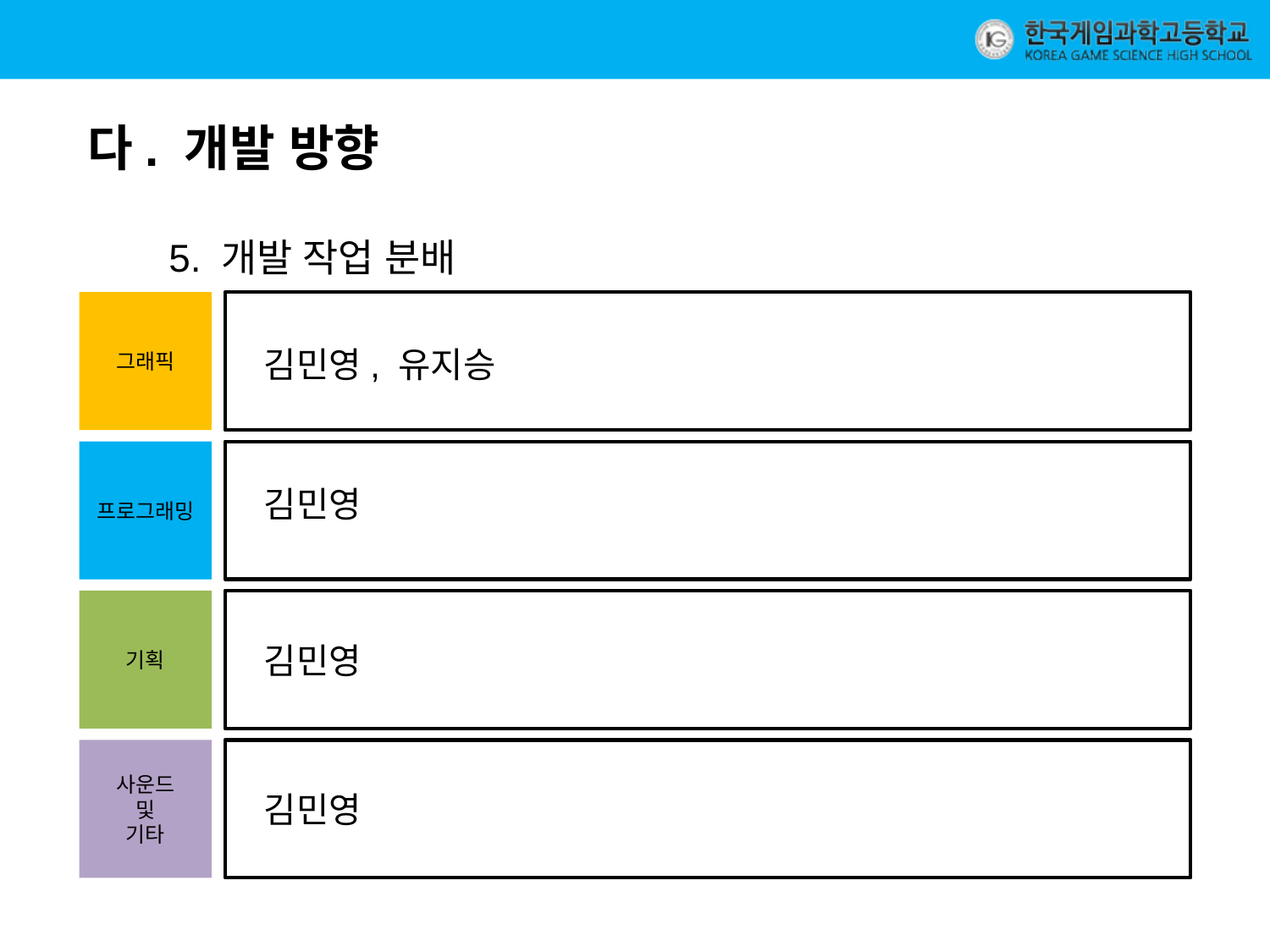

다. 개발 방향
5. 개발 작업 분배
그래픽

김민영, 유지승
프로그래밍

김민영
기획

김민영
사운드
및
기타

김민영